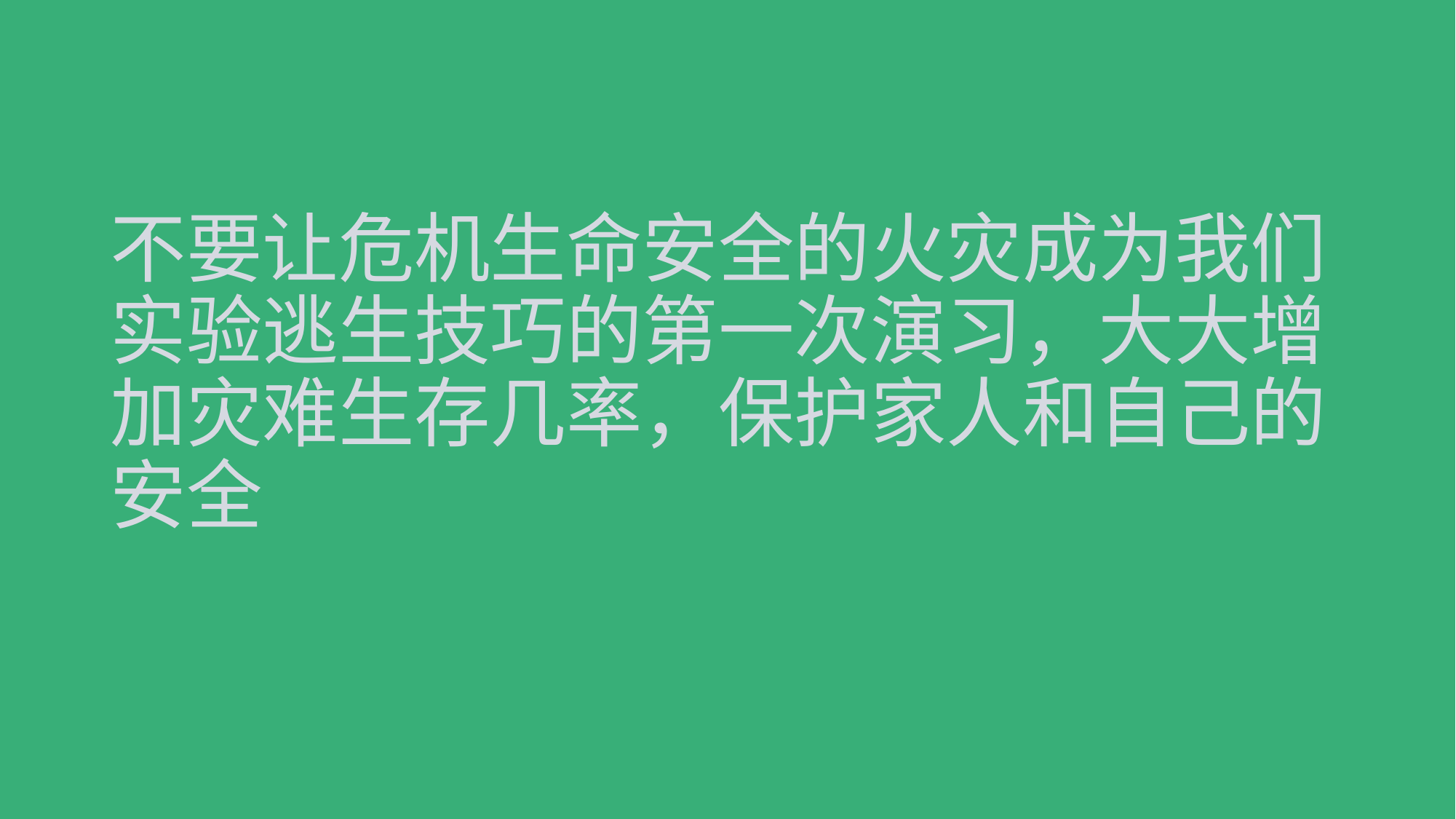

# 不要让危机生命安全的火灾成为我们实验逃生技巧的第一次演习，大大增加灾难生存几率，保护家人和自己的安全